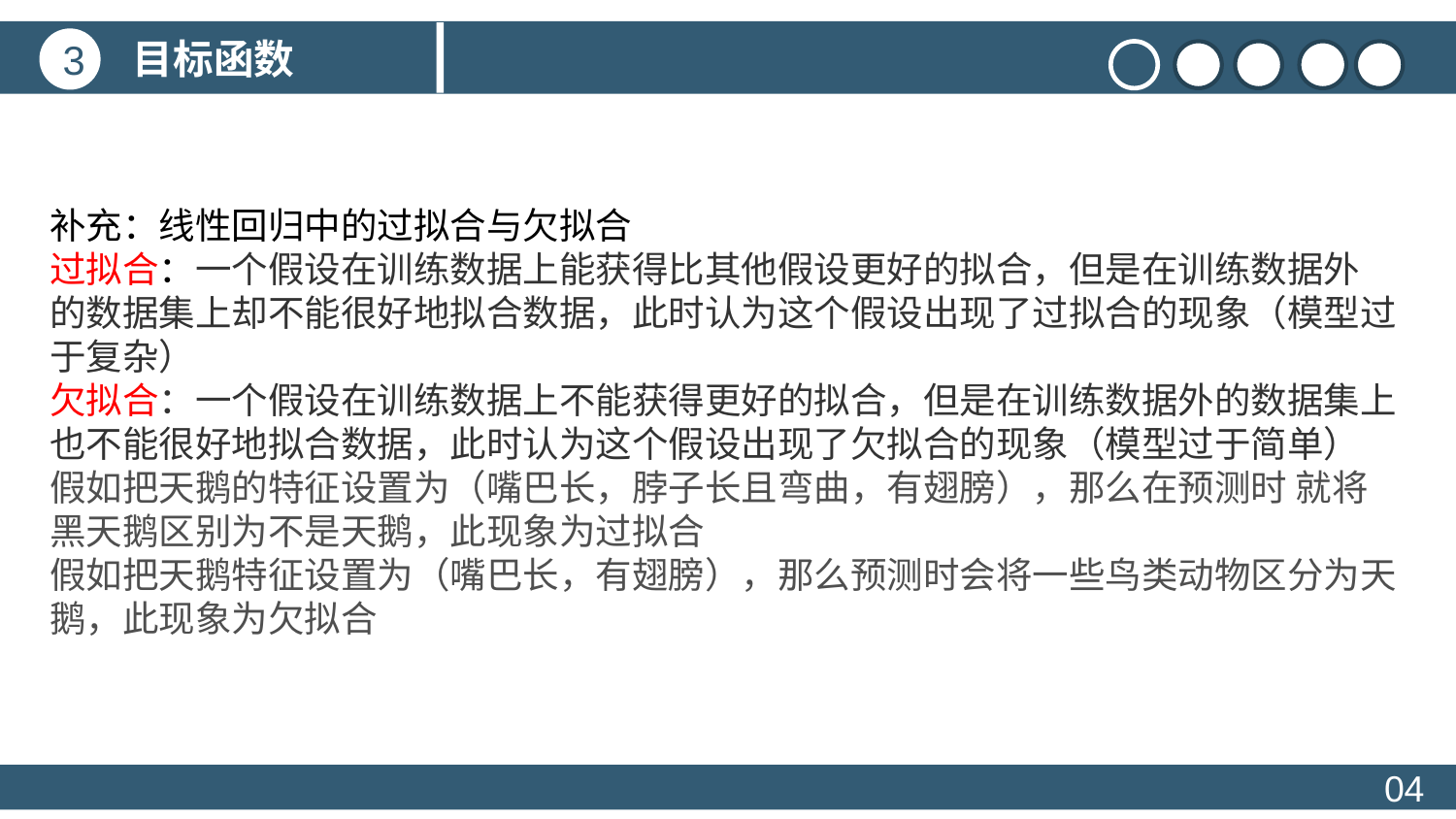

目标函数
3
补充：线性回归中的过拟合与欠拟合
过拟合：一个假设在训练数据上能获得比其他假设更好的拟合，但是在训练数据外 的数据集上却不能很好地拟合数据，此时认为这个假设出现了过拟合的现象（模型过于复杂）
欠拟合：一个假设在训练数据上不能获得更好的拟合，但是在训练数据外的数据集上也不能很好地拟合数据，此时认为这个假设出现了欠拟合的现象（模型过于简单）
假如把天鹅的特征设置为（嘴巴长，脖子长且弯曲，有翅膀），那么在预测时 就将黑天鹅区别为不是天鹅，此现象为过拟合
假如把天鹅特征设置为（嘴巴长，有翅膀），那么预测时会将一些鸟类动物区分为天鹅，此现象为欠拟合

04